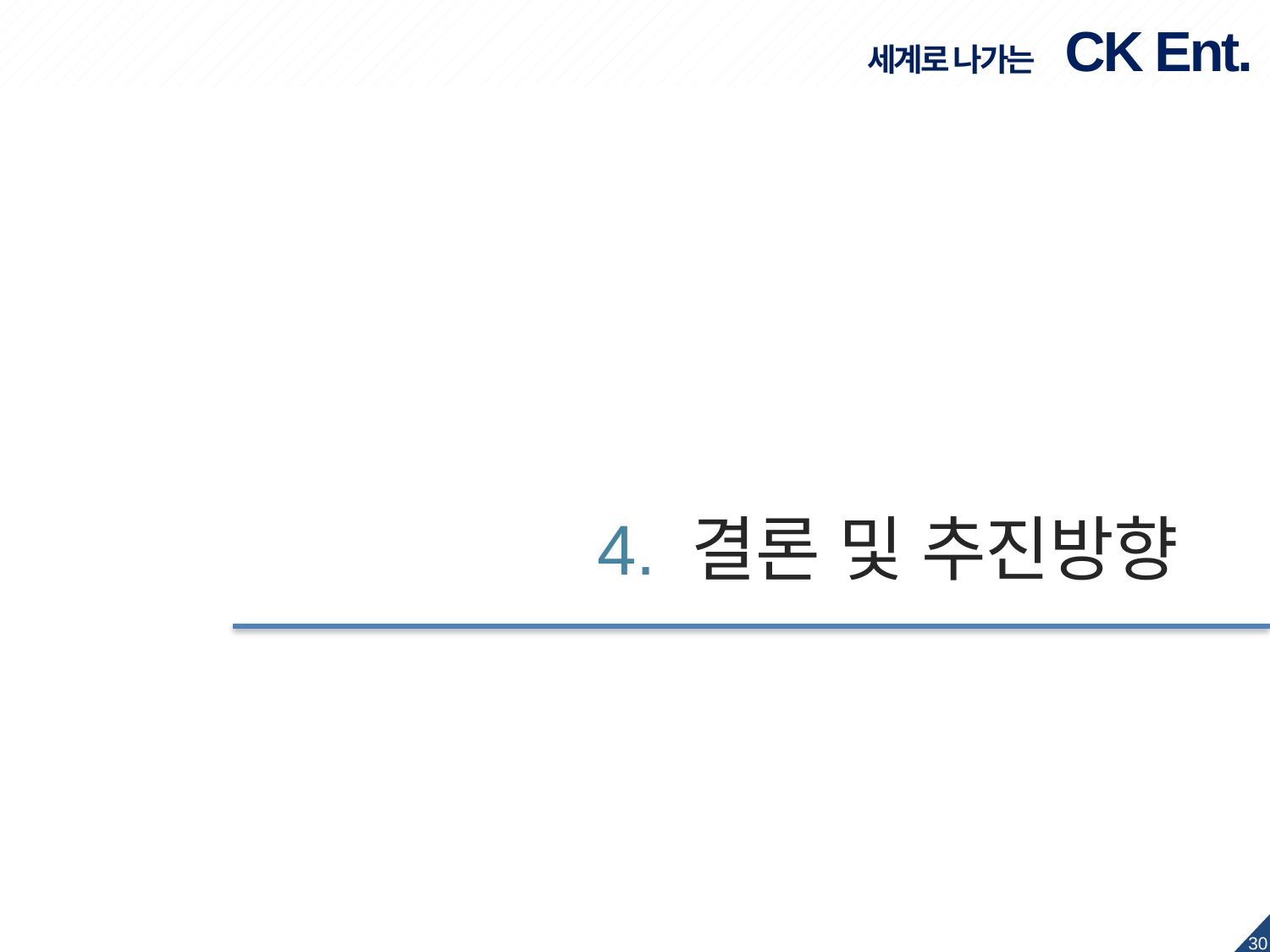

세계로 나가는 CK Ent.

4. 결론 및 추진방향